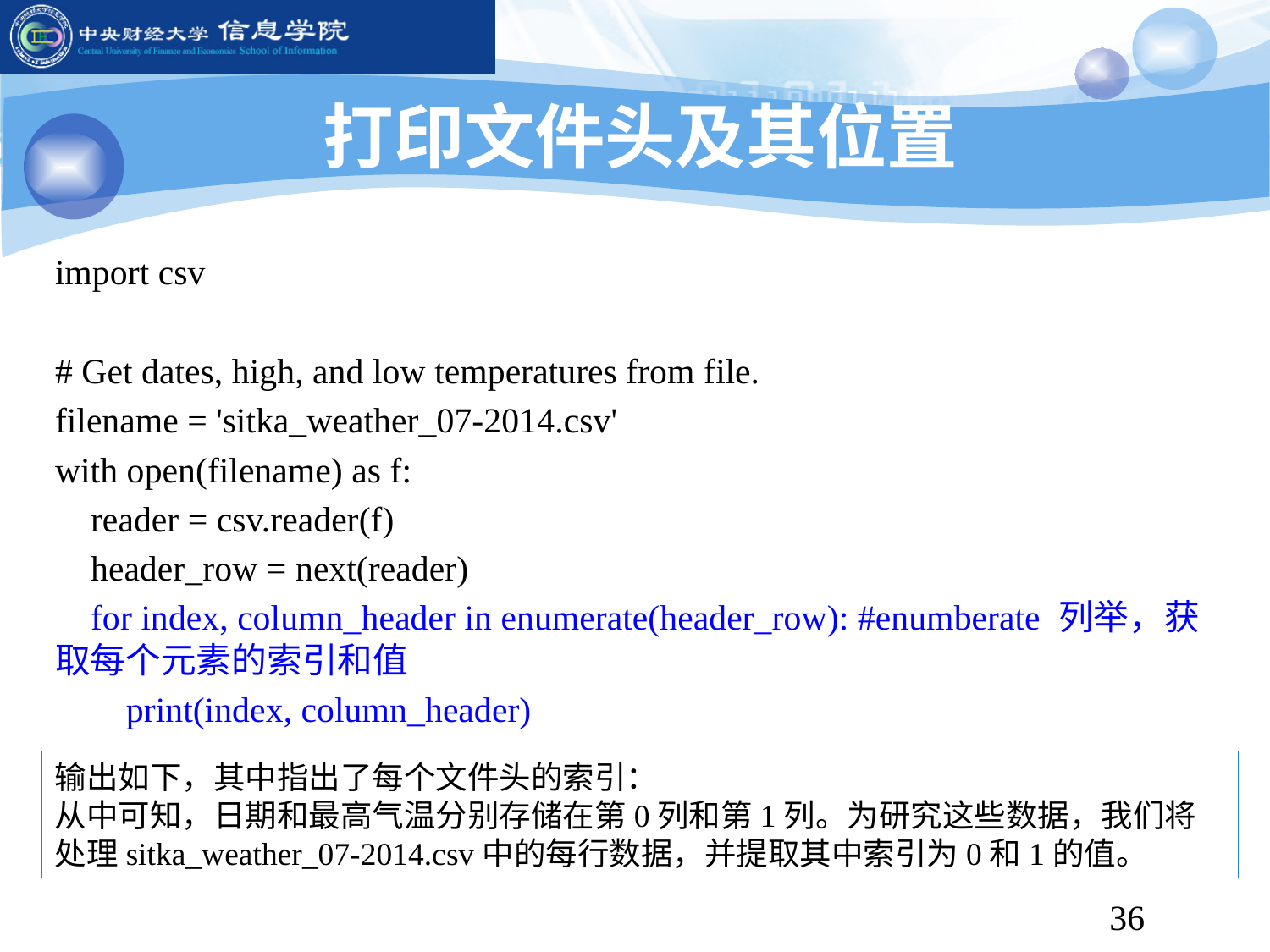

# 打印文件头及其位置
import csv

# Get dates, high, and low temperatures from file.
filename = 'sitka_weather_07-2014.csv'
with open(filename) as f:
    reader = csv.reader(f)
    header_row = next(reader)
    for index, column_header in enumerate(header_row): #enumberate 列举，获取每个元素的索引和值
        print(index, column_header)

输出如下，其中指出了每个文件头的索引：
从中可知，日期和最高气温分别存储在第0列和第1列。为研究这些数据，我们将处理sitka_weather_07-2014.csv中的每行数据，并提取其中索引为0和1的值。